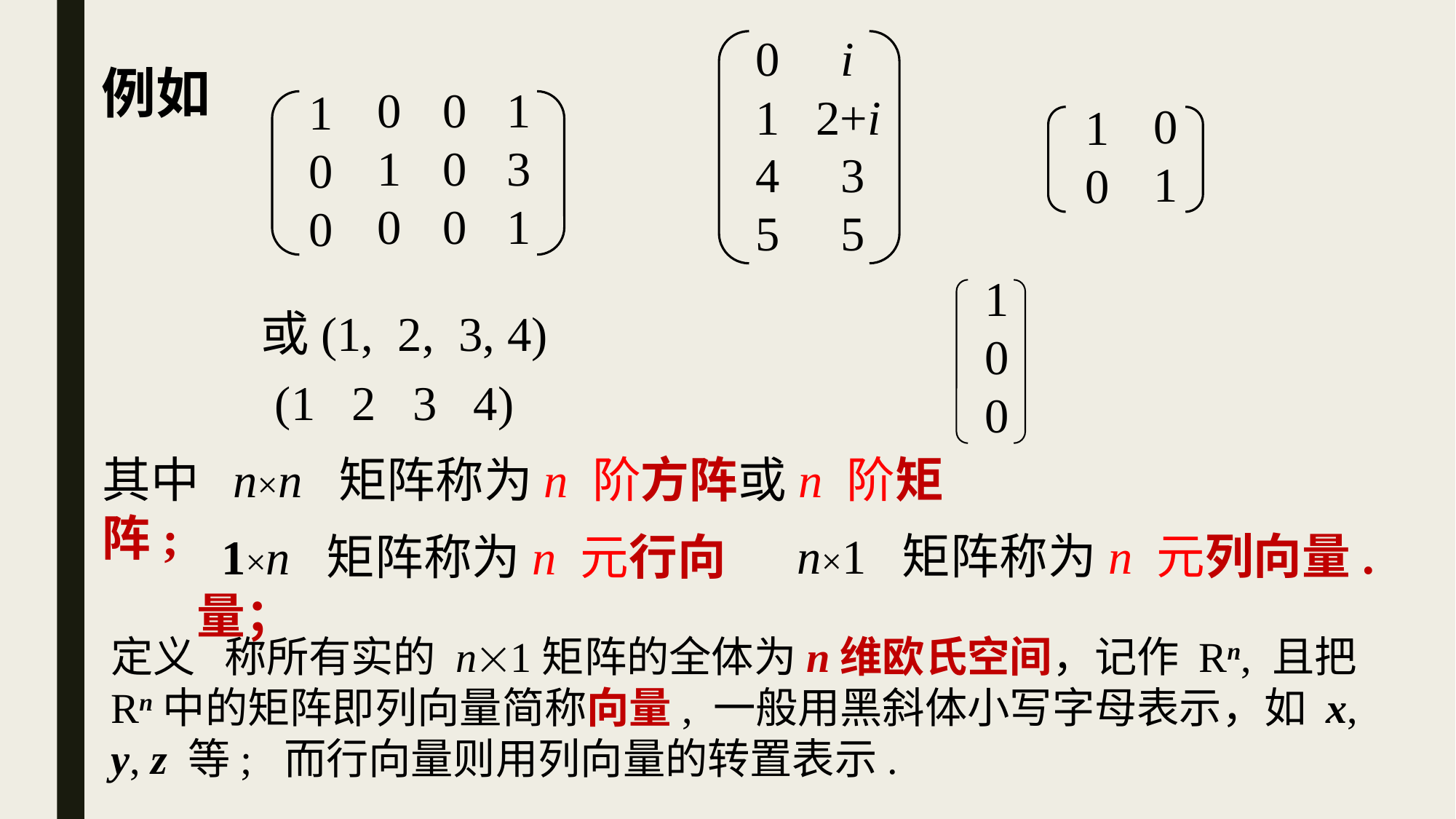

0
1
4
5
  i
2+i
  3
  5

例如
0
1
0
0
0
0
1
3
1
1
0
0
0
1

1
0

1
0
0

或(1,  2,  3, 4)
(1   2   3   4)
其中  n×n  矩阵称为n 阶方阵或n 阶矩阵;
  n×1  矩阵称为n 元列向量.
  1×n  矩阵称为n 元行向量；
定义   称所有实的 n×1矩阵的全体为n维欧氏空间，记作 Rn, 且把Rn中的矩阵即列向量简称向量, 一般用黑斜体小写字母表示，如 x, y, z 等;  而行向量则用列向量的转置表示.